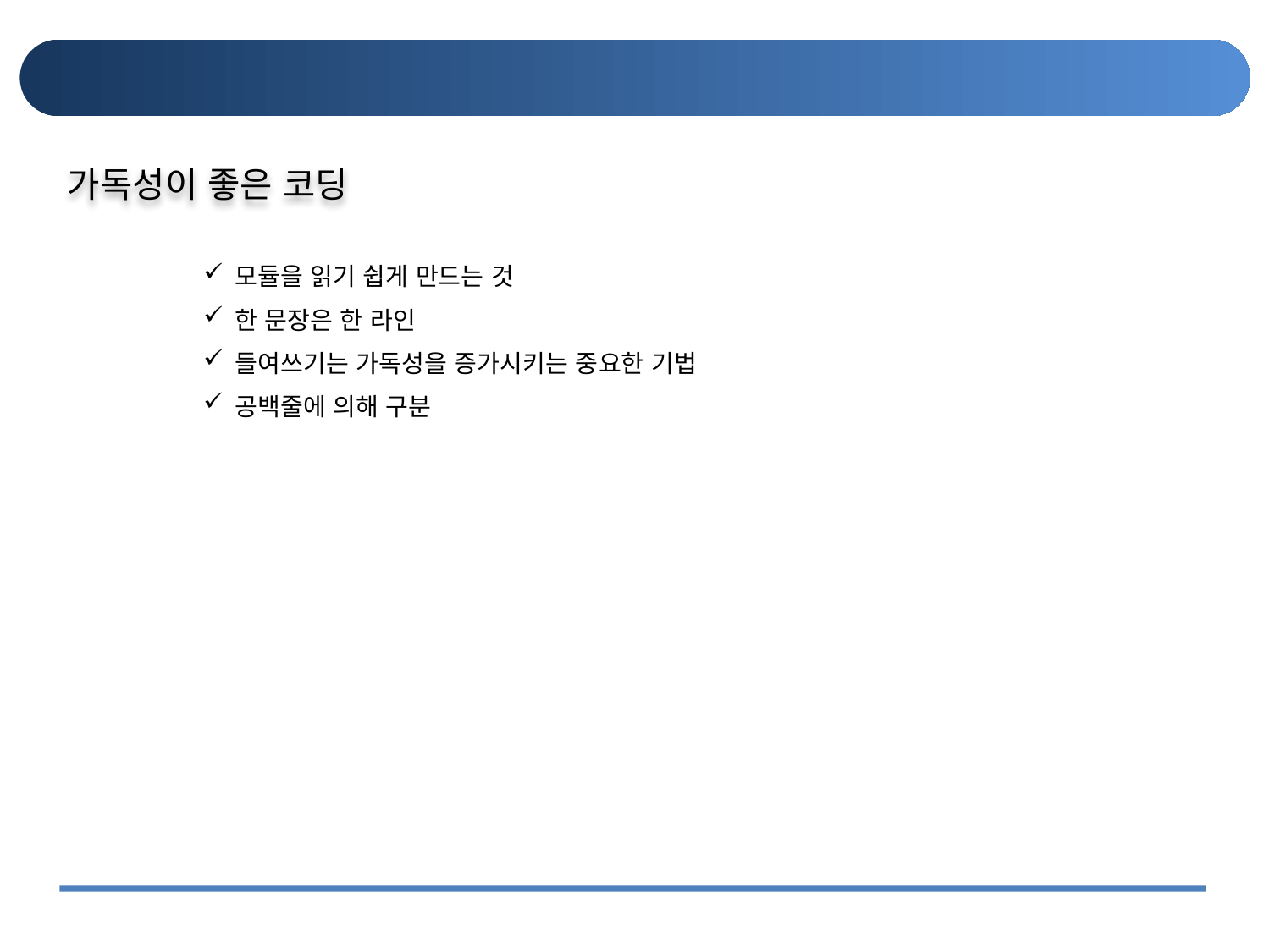

#
가독성이 좋은 코딩
모듈을 읽기 쉽게 만드는 것
한 문장은 한 라인
들여쓰기는 가독성을 증가시키는 중요한 기법
공백줄에 의해 구분